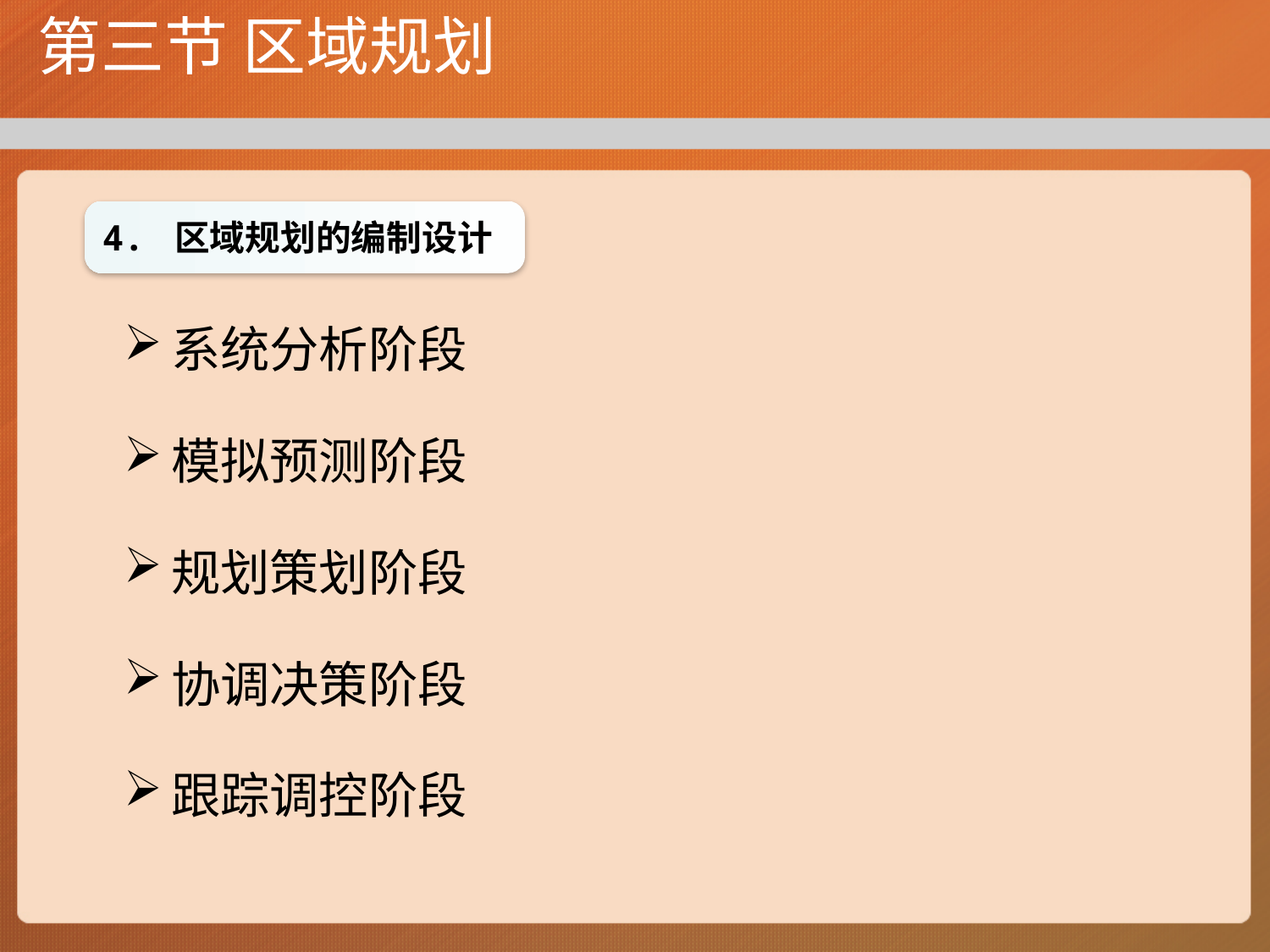

# 第三节 区域规划

4. 区域规划的编制设计
系统分析阶段
模拟预测阶段
规划策划阶段
协调决策阶段
跟踪调控阶段